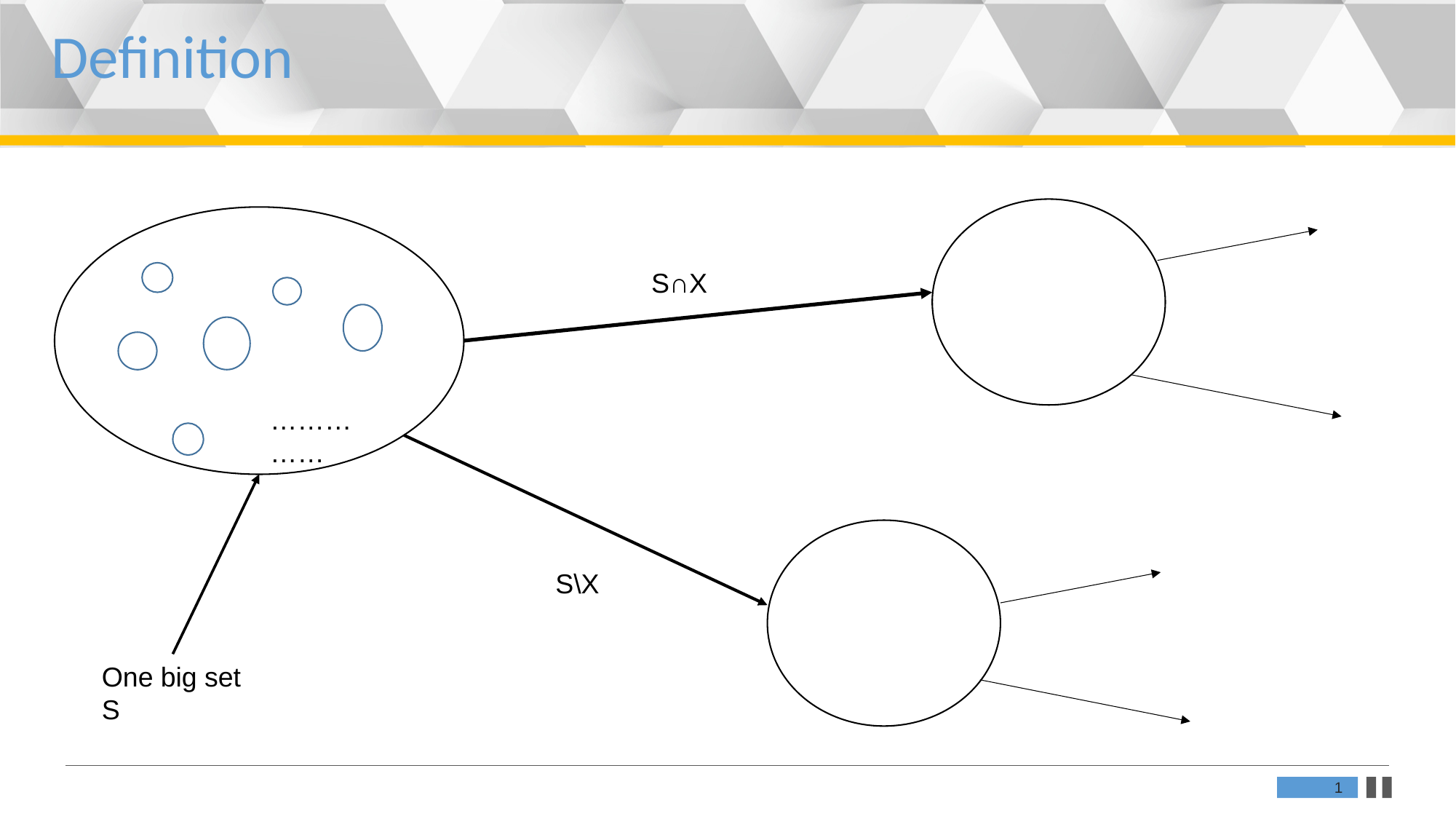

更多精品PPT模板下载：https://shop162430736.taobao.com
Definition

S∩X

……………

S\X
One big set   S
1